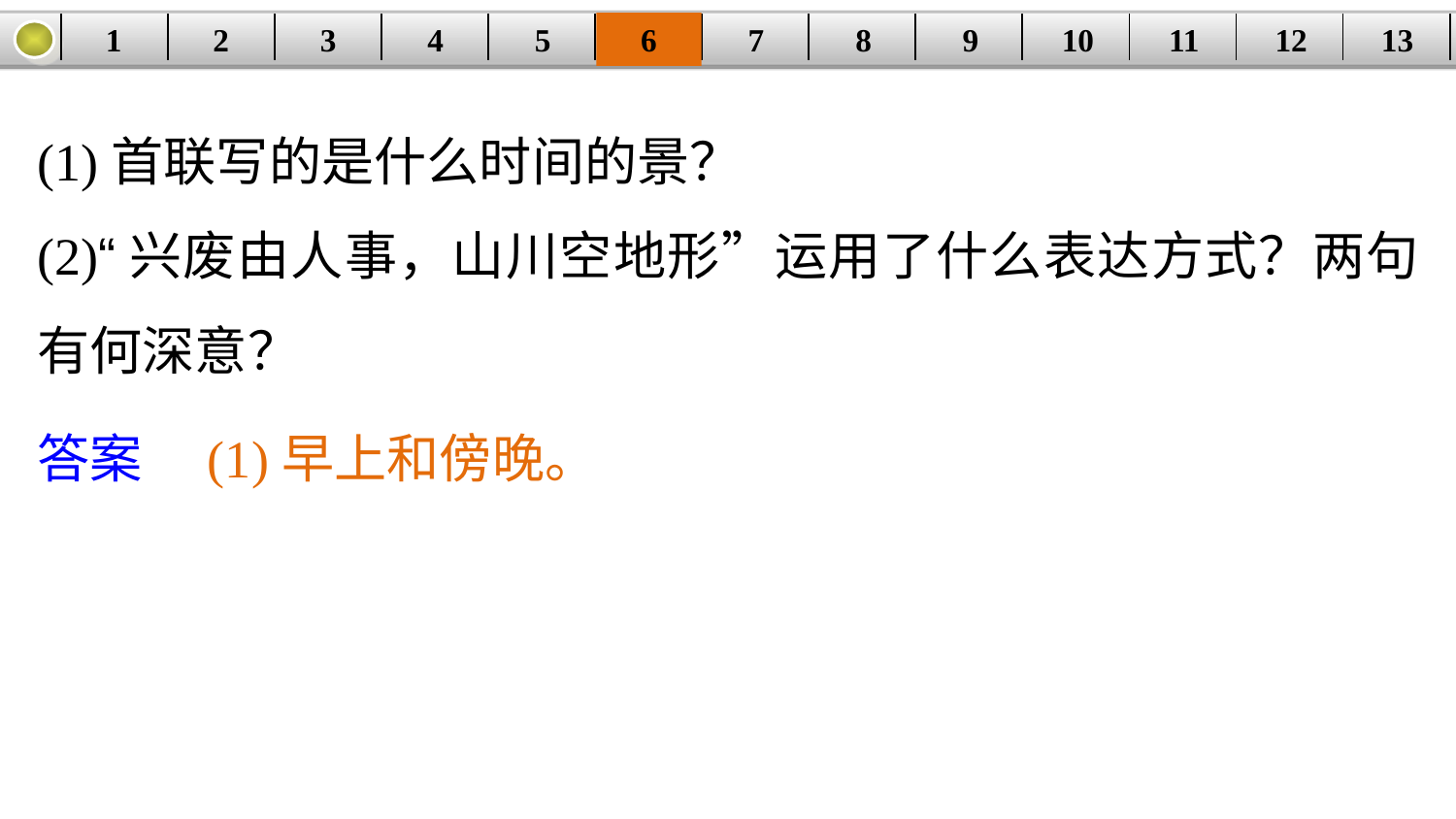

1
2
3
4
5
6
7
8
9
10
11
12
13
|  |  |  |  |  |  |  |  |  |  |  |  |  |
| --- | --- | --- | --- | --- | --- | --- | --- | --- | --- | --- | --- | --- |

(1)首联写的是什么时间的景？
(2)“兴废由人事，山川空地形”运用了什么表达方式？两句有何深意？
答案　(1)早上和傍晚。